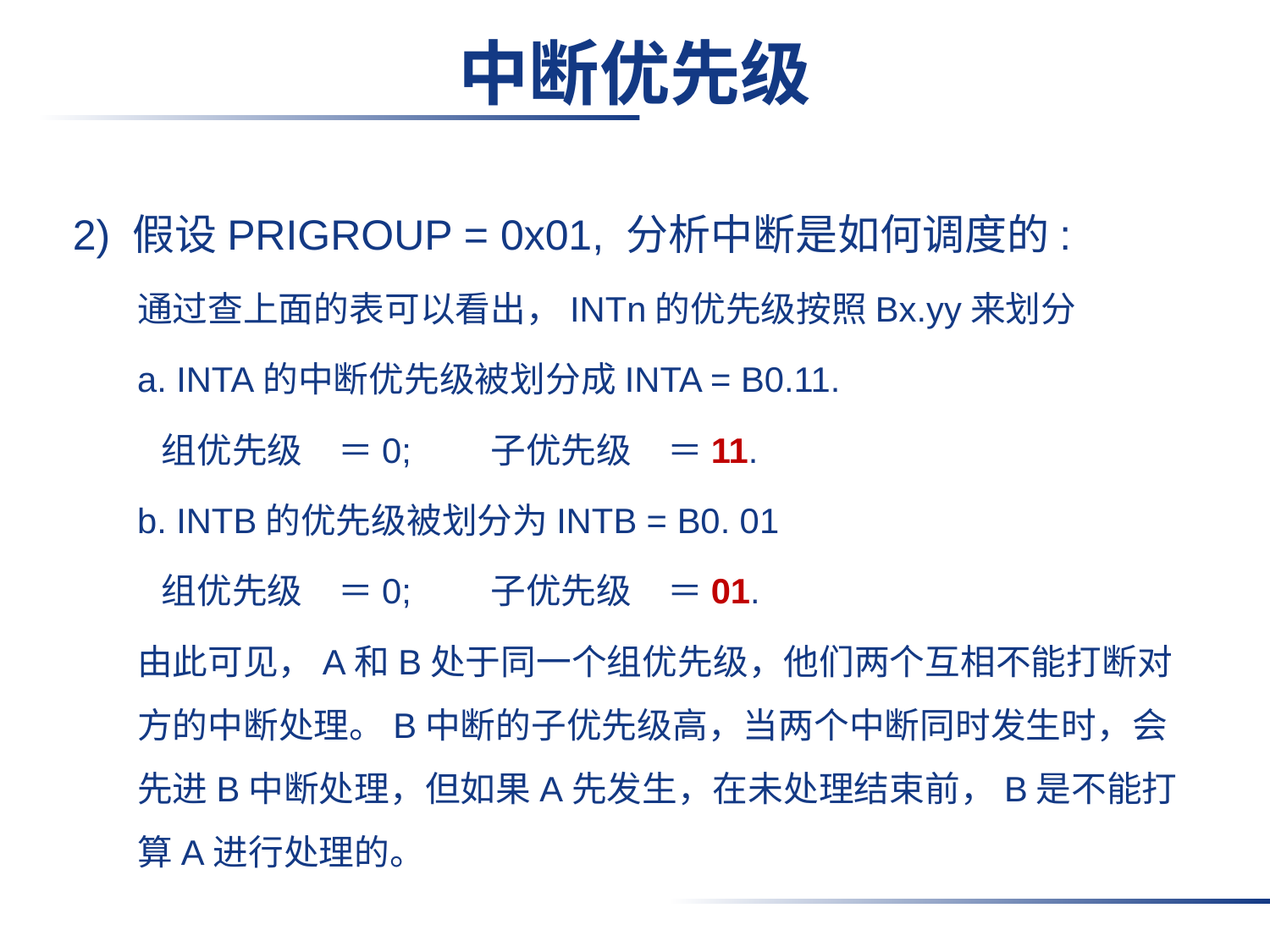

# 中断优先级
2) 假设PRIGROUP = 0x01, 分析中断是如何调度的:
通过查上面的表可以看出，INTn的优先级按照Bx.yy来划分
a. INTA的中断优先级被划分成INTA = B0.11.
  组优先级　＝0;　　子优先级　＝11.
b. INTB的优先级被划分为INTB = B0. 01
  组优先级　＝0;　　子优先级　＝01.
由此可见，A和B处于同一个组优先级，他们两个互相不能打断对方的中断处理。B中断的子优先级高，当两个中断同时发生时，会先进B中断处理，但如果A先发生，在未处理结束前，B是不能打算A进行处理的。